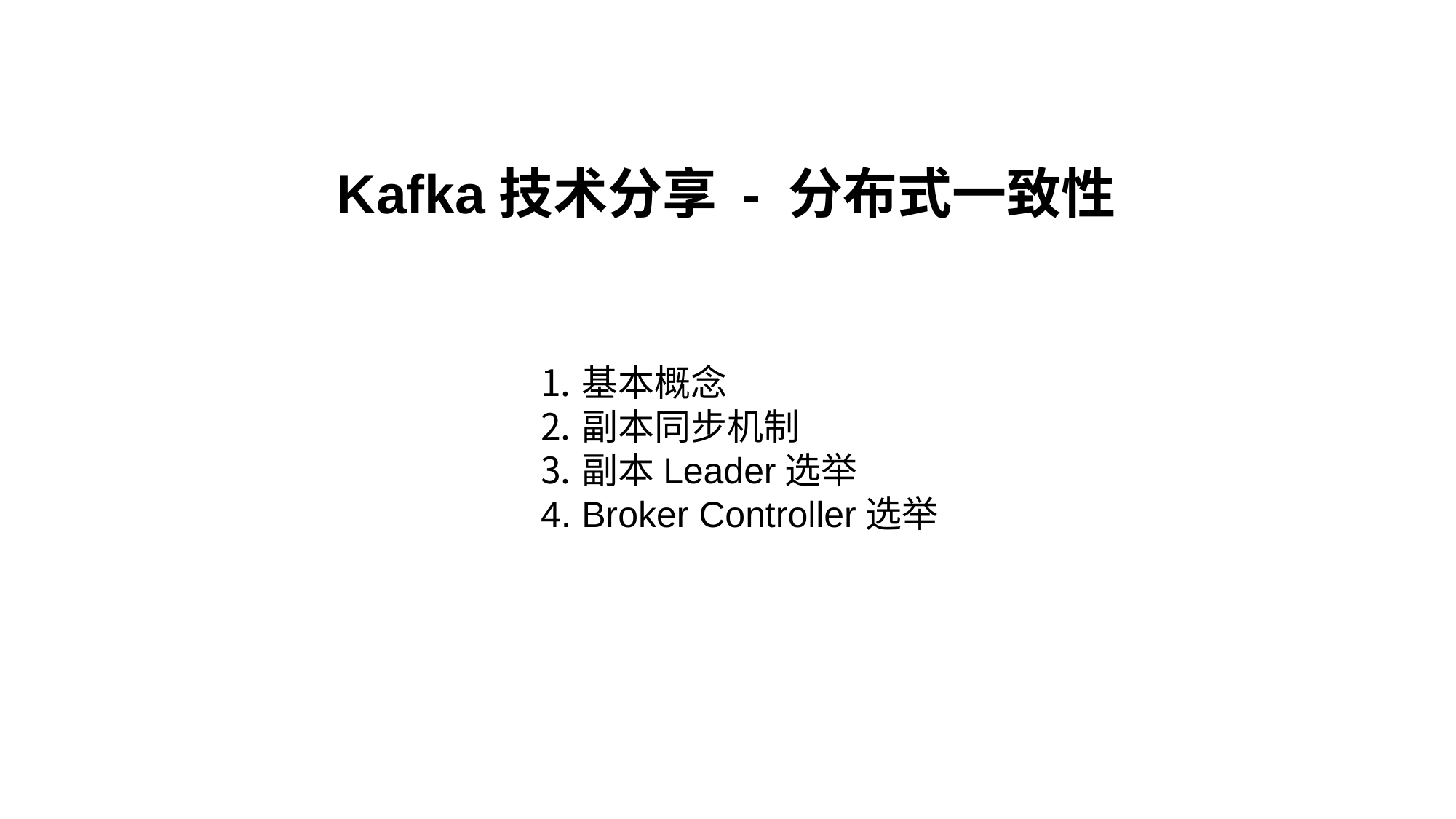

Kafka技术分享 - 分布式一致性
基本概念
副本同步机制
副本Leader选举
Broker Controller选举